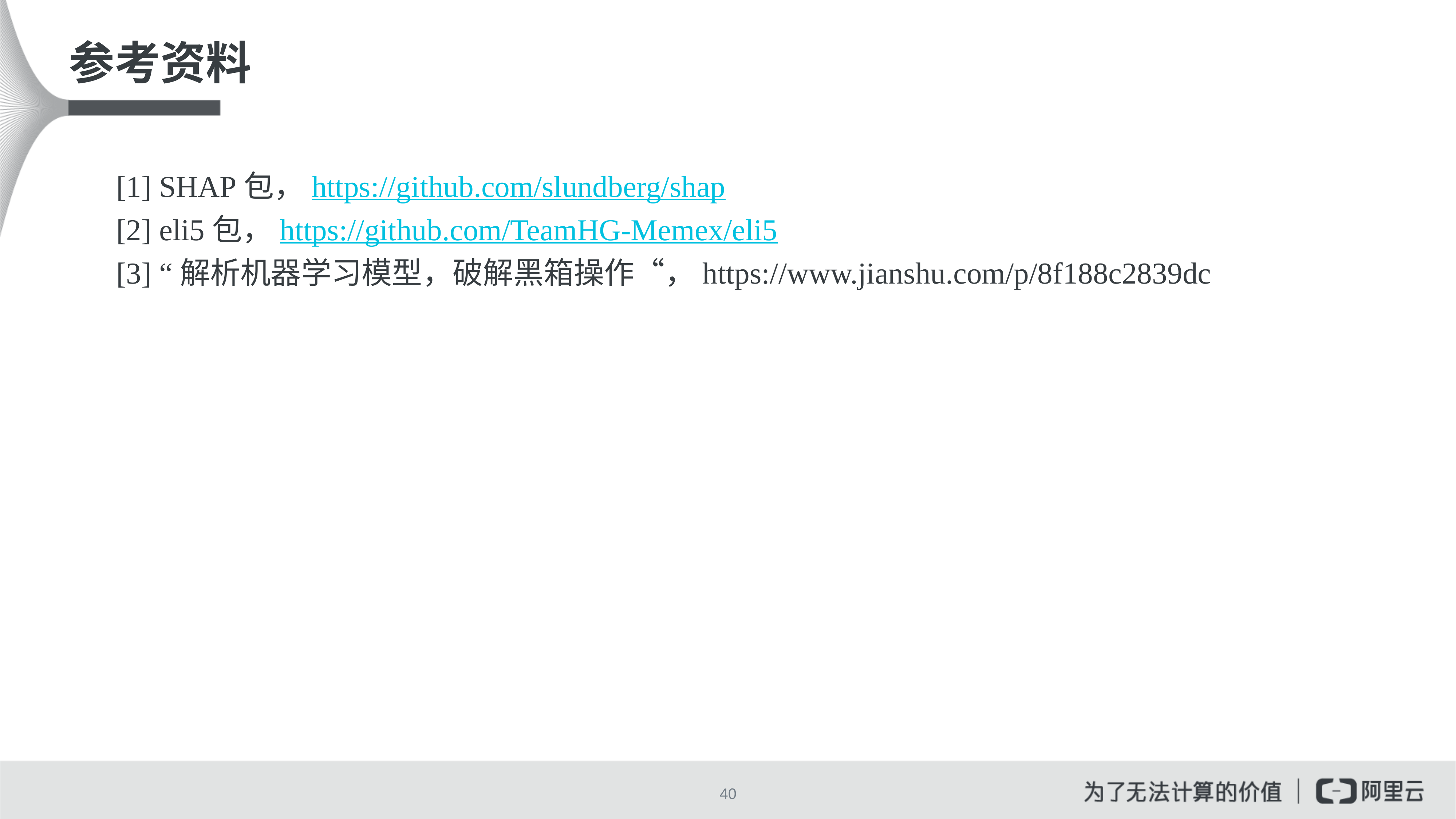

# 参考资料
[1] SHAP包，https://github.com/slundberg/shap
[2] eli5包，https://github.com/TeamHG-Memex/eli5
[3] “解析机器学习模型，破解黑箱操作“，https://www.jianshu.com/p/8f188c2839dc